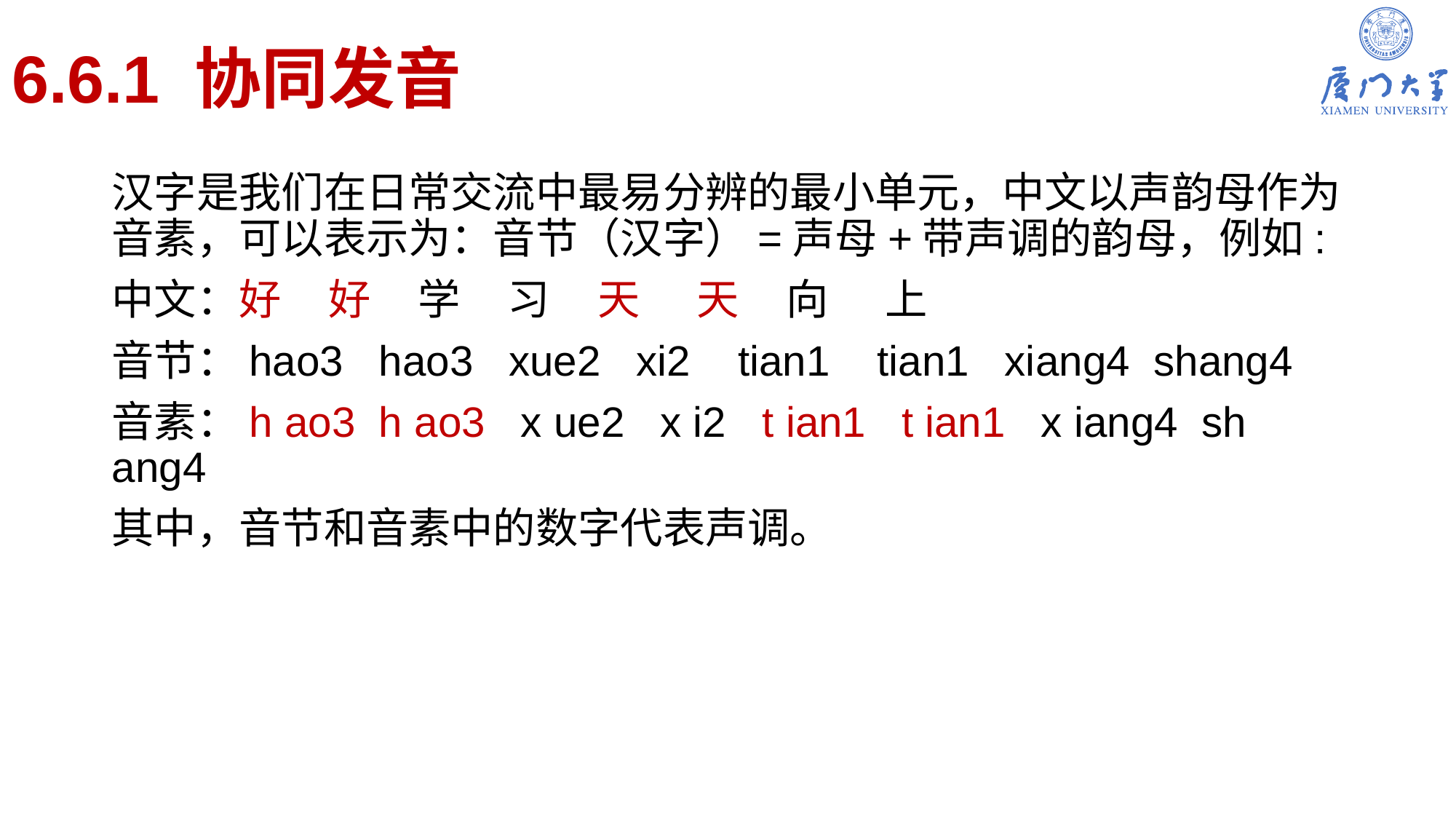

# 6.6.1 协同发音
汉字是我们在日常交流中最易分辨的最小单元，中文以声韵母作为音素，可以表示为：音节（汉字）=声母+带声调的韵母，例如:
中文：好     好     学     习     天      天     向      上
音节：hao3   hao3   xue2   xi2    tian1    tian1   xiang4  shang4
音素：h ao3  h ao3   x ue2   x i2   t ian1   t ian1   x iang4  sh ang4
其中，音节和音素中的数字代表声调。